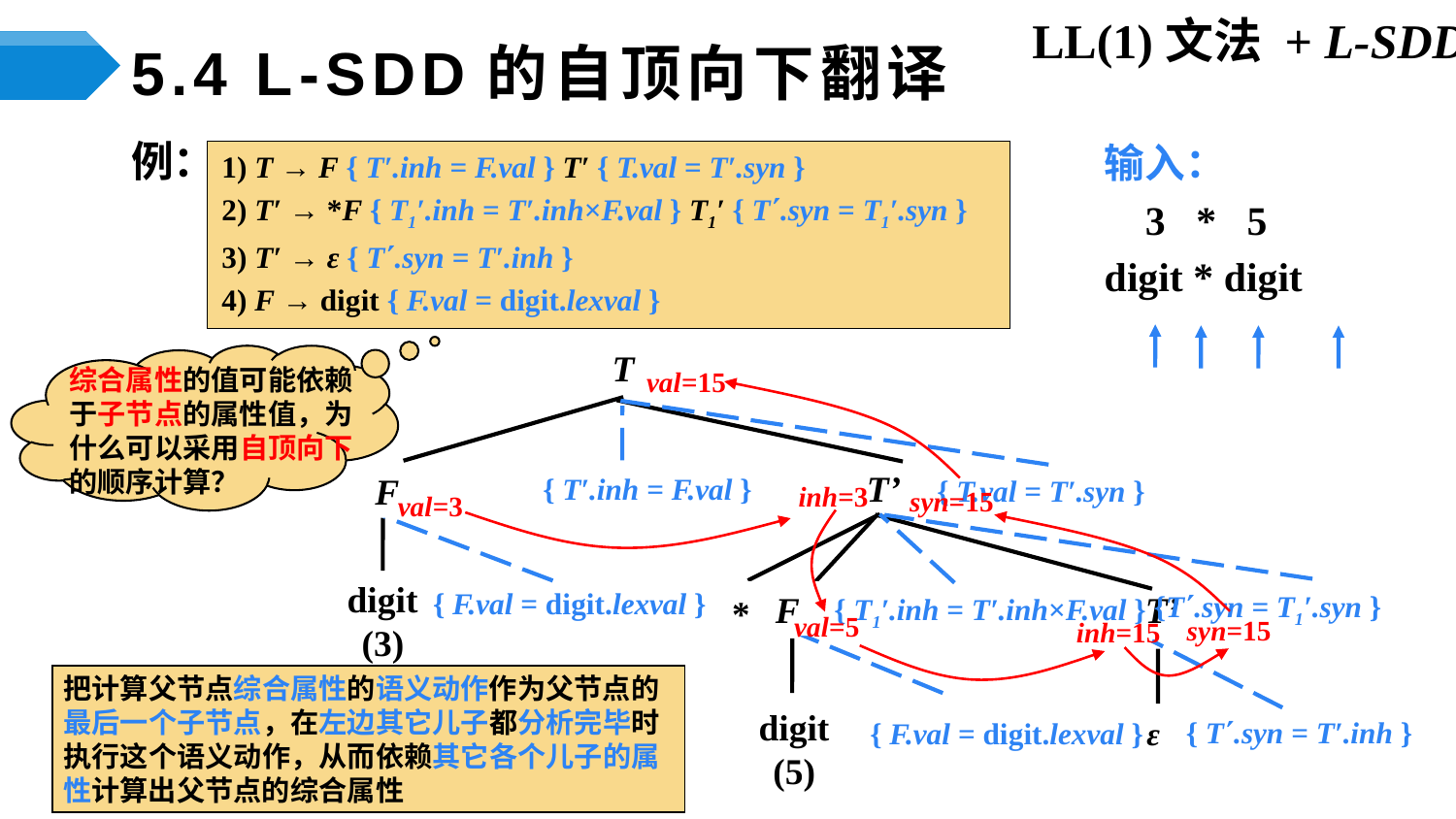

LL(1)文法 + L-SDD
# 5.4 L-SDD的自顶向下翻译
例：
输入：
    3   *   5
digit * digit

1) T → F { T′.inh = F.val } T′ { T.val = T′.syn }
2) T′ → *F { T1′.inh = T′.inh×F.val } T1′ { T΄.syn = T1′.syn }
3) T′ → ε { T΄.syn = T′.inh }
4) F → digit { F.val = digit.lexval }

T

T’
F

{ T′.inh = F.val }
{ T.val = T′.syn }

综合属性的值可能依赖于子节点的属性值，为什么可以采用自顶向下的顺序计算？
val=15

inh=3
syn=15
val=3

F
T’
*

{T΄.syn = T1′.syn }
{ T1′.inh = T′.inh×F.val }

digit
(3)

{ F.val = digit.lexval }
val=5
syn=15
inh=15

digit
(5)
{ F.val = digit.lexval }

ε
{ T΄.syn = T′.inh }
把计算父节点综合属性的语义动作作为父节点的最后一个子节点，在左边其它儿子都分析完毕时执行这个语义动作，从而依赖其它各个儿子的属性计算出父节点的综合属性